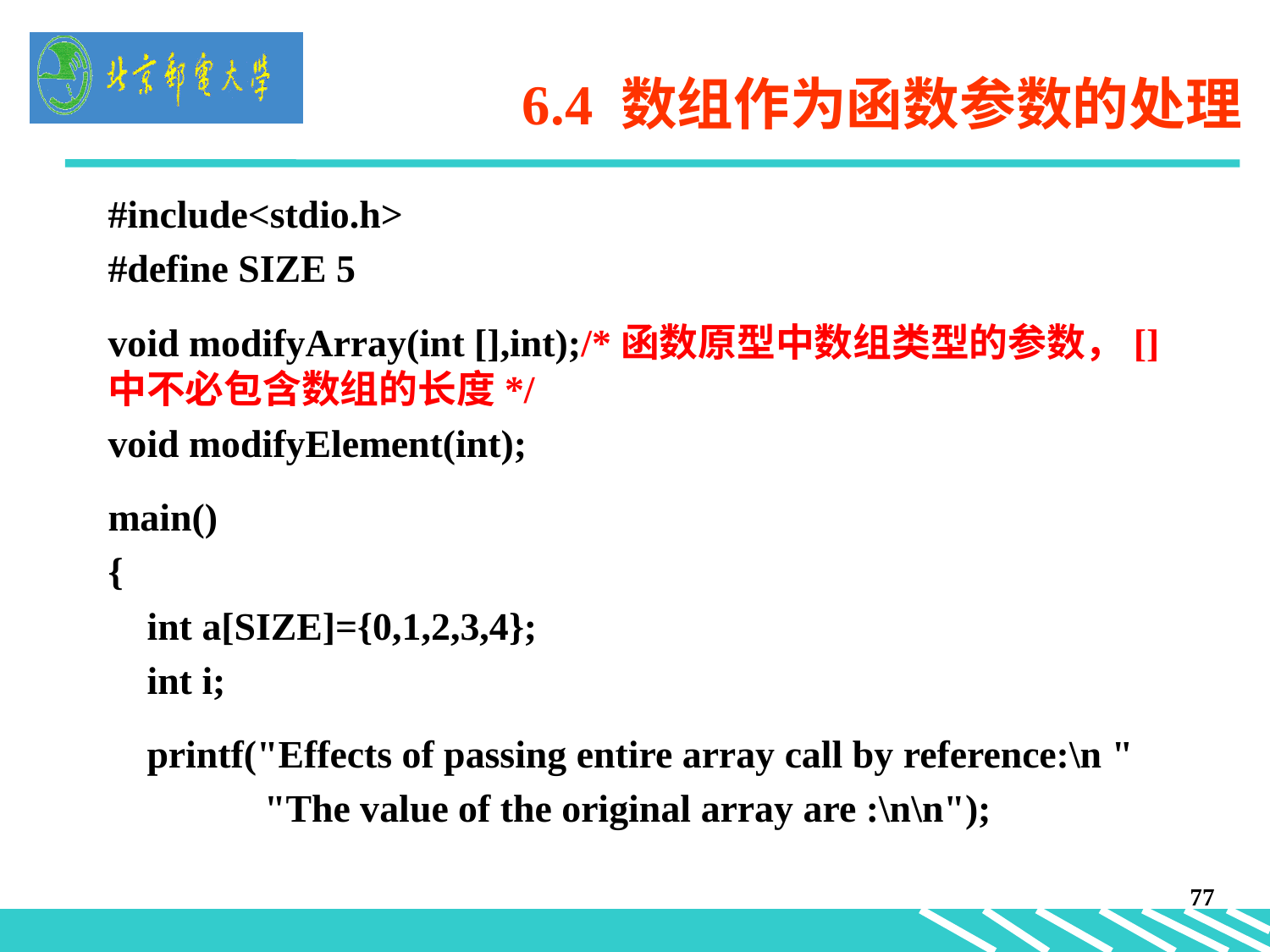

6.4 数组作为函数参数的处理
#include<stdio.h>
#define SIZE 5

void modifyArray(int [],int);/*函数原型中数组类型的参数，[]中不必包含数组的长度*/
void modifyElement(int);

main()
{
    int a[SIZE]={0,1,2,3,4};
    int i;

    printf("Effects of passing entire array call by reference:\n "
    	   "The value of the original array are :\n\n");

77